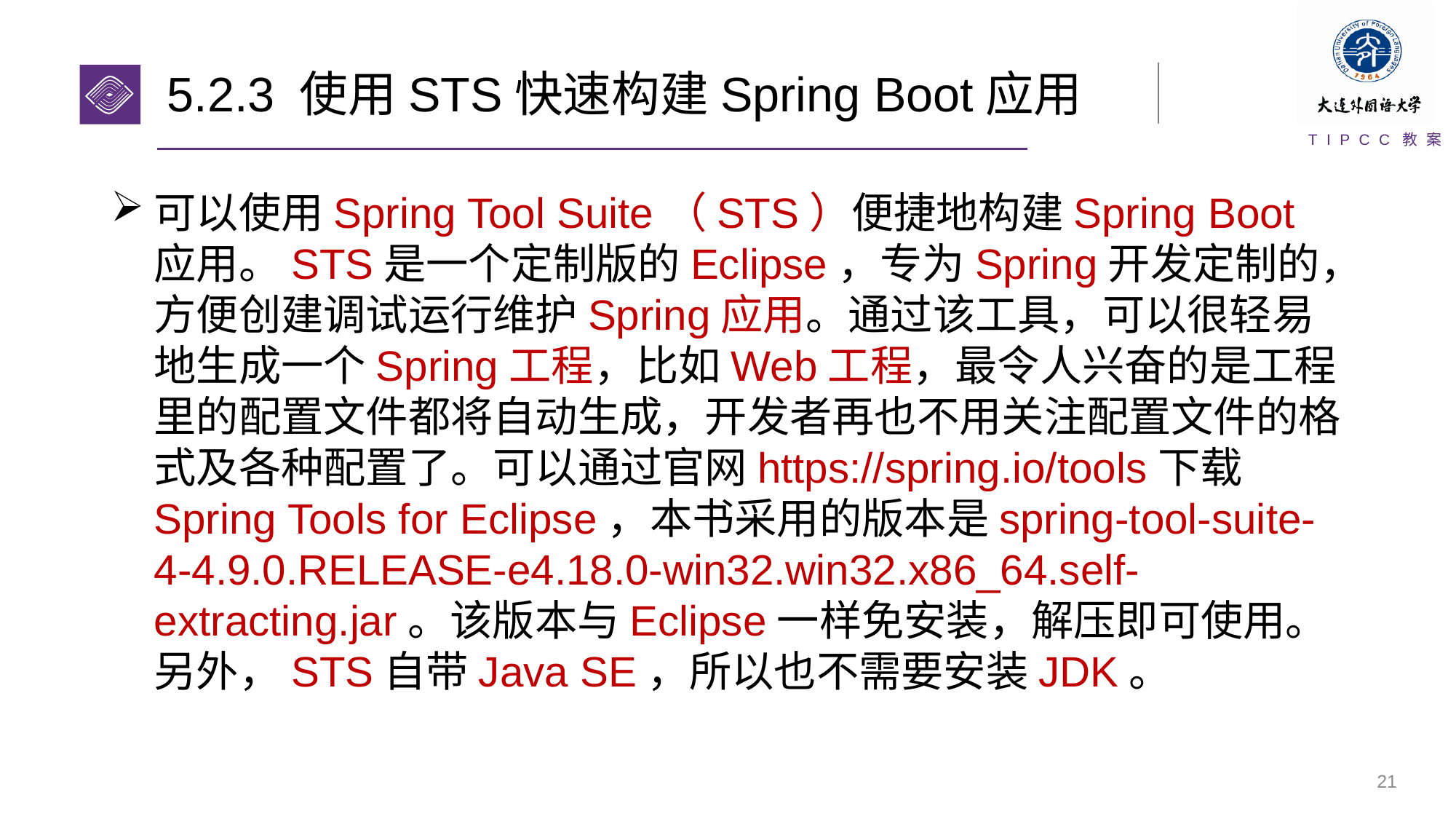

# 5.2.3 使用STS快速构建Spring Boot应用
可以使用Spring Tool Suite（STS）便捷地构建Spring Boot应用。STS是一个定制版的Eclipse，专为Spring开发定制的，方便创建调试运行维护Spring应用。通过该工具，可以很轻易地生成一个Spring工程，比如Web工程，最令人兴奋的是工程里的配置文件都将自动生成，开发者再也不用关注配置文件的格式及各种配置了。可以通过官网https://spring.io/tools下载Spring Tools for Eclipse，本书采用的版本是spring-tool-suite-4-4.9.0.RELEASE-e4.18.0-win32.win32.x86_64.self-extracting.jar。该版本与Eclipse一样免安装，解压即可使用。另外，STS自带Java SE，所以也不需要安装JDK。
21